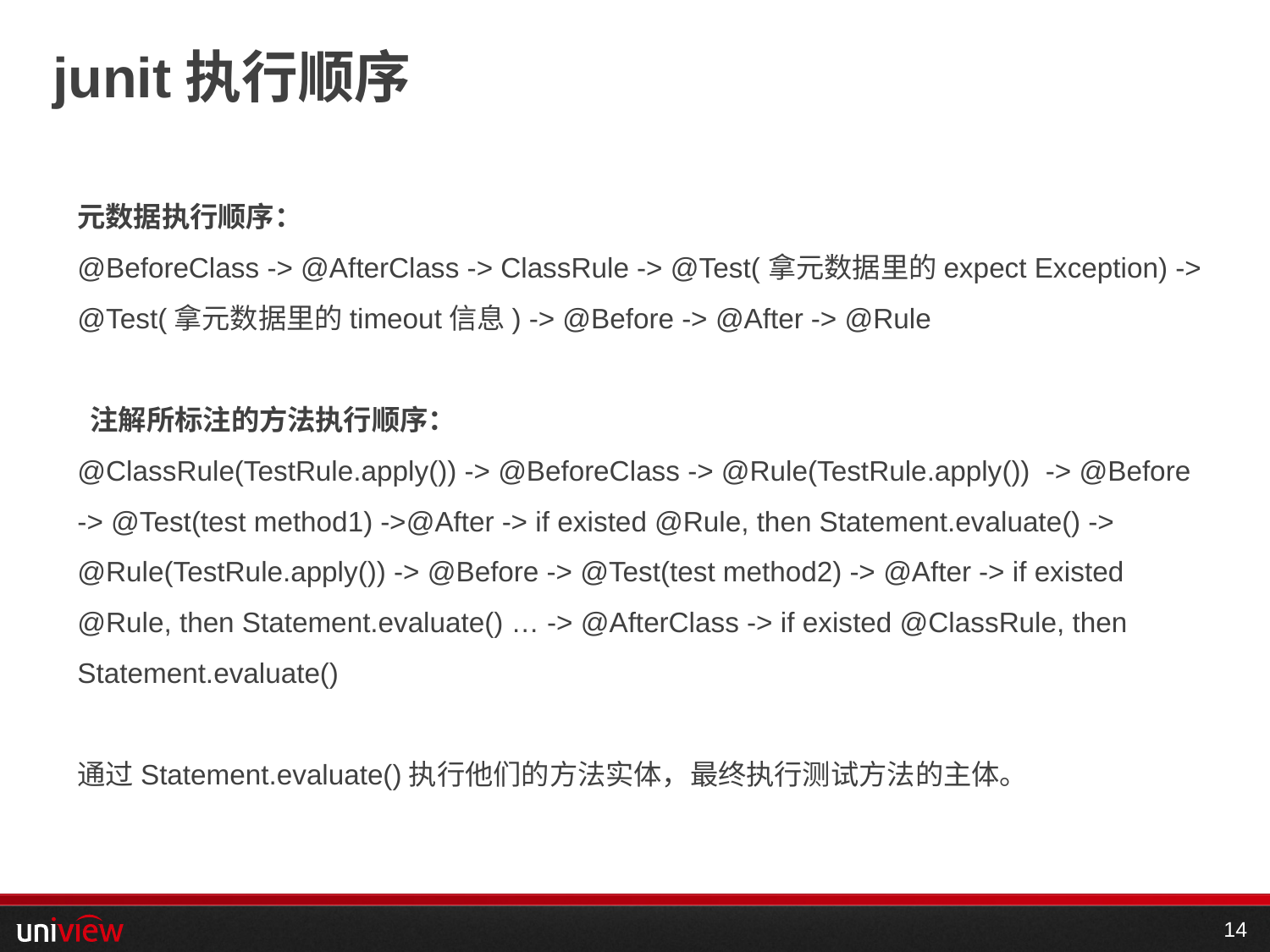

# junit执行顺序
元数据执行顺序：
@BeforeClass -> @AfterClass -> ClassRule -> @Test(拿元数据里的expect Exception) -> @Test(拿元数据里的timeout信息) -> @Before -> @After -> @Rule

 注解所标注的方法执行顺序：
@ClassRule(TestRule.apply()) -> @BeforeClass -> @Rule(TestRule.apply())  -> @Before -> @Test(test method1) ->@After -> if existed @Rule, then Statement.evaluate() -> @Rule(TestRule.apply()) -> @Before -> @Test(test method2) -> @After -> if existed @Rule, then Statement.evaluate() … -> @AfterClass -> if existed @ClassRule, then Statement.evaluate()

通过Statement.evaluate()执行他们的方法实体，最终执行测试方法的主体。